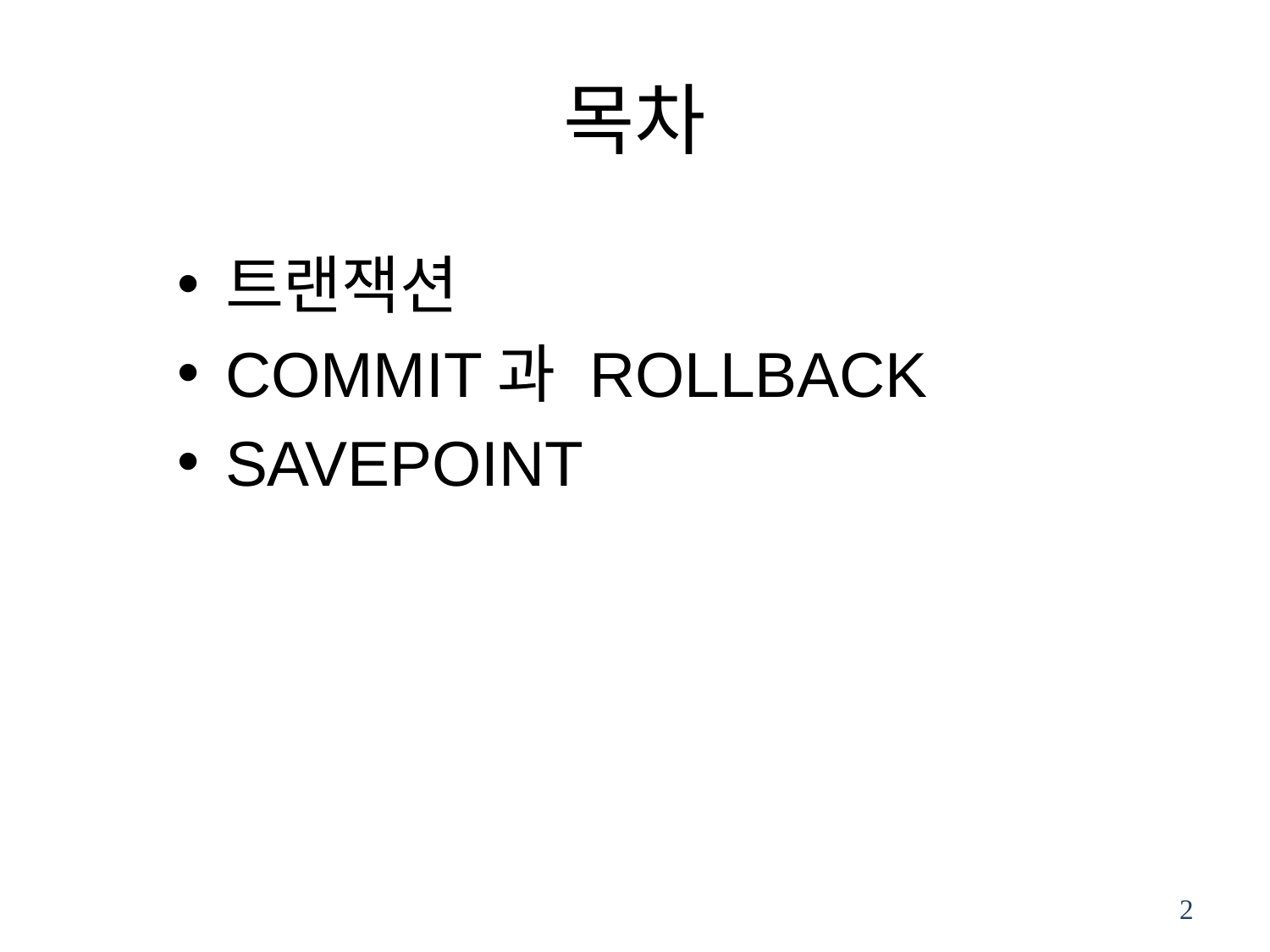

# 목차
트랜잭션
COMMIT과 ROLLBACK
SAVEPOINT

2